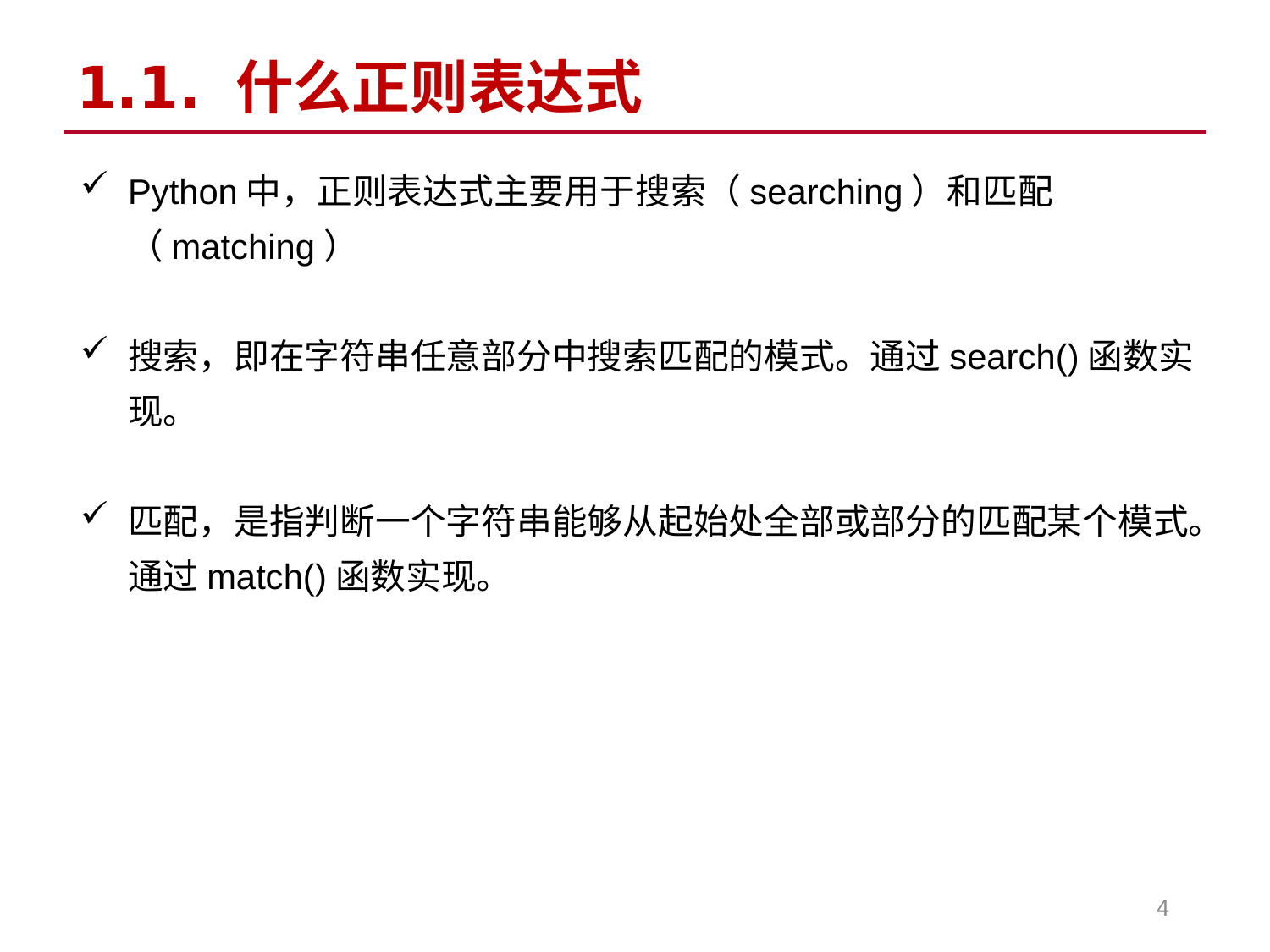

# 1.1. 什么正则表达式
Python中，正则表达式主要用于搜索（searching）和匹配（matching）

搜索，即在字符串任意部分中搜索匹配的模式。通过search()函数实现。

匹配，是指判断一个字符串能够从起始处全部或部分的匹配某个模式。通过match()函数实现。
4